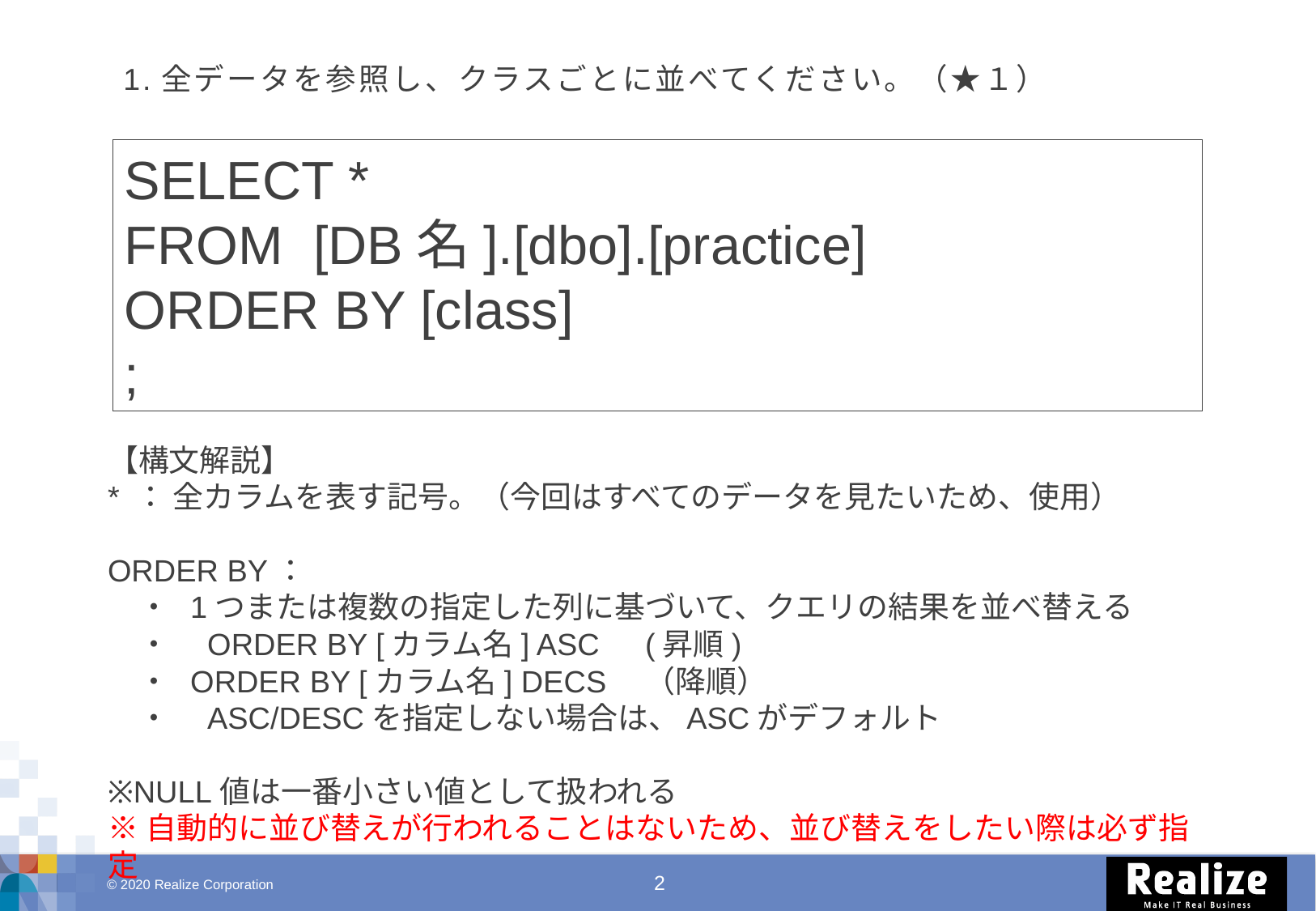

# 1.全データを参照し、クラスごとに並べてください。（★１）
SELECT *
FROM  [DB名].[dbo].[practice]
ORDER BY [class]
;
【構文解説】
* ： 全カラムを表す記号。（今回はすべてのデータを見たいため、使用）

ORDER BY：
　・  1つまたは複数の指定した列に基づいて、クエリの結果を並べ替える
　・　ORDER BY [カラム名] ASC　(昇順)
　・  ORDER BY [カラム名] DECS　（降順）
　・　ASC/DESCを指定しない場合は、ASCがデフォルト

※NULL値は一番小さい値として扱われる
※自動的に並び替えが行われることはないため、並び替えをしたい際は必ず指定